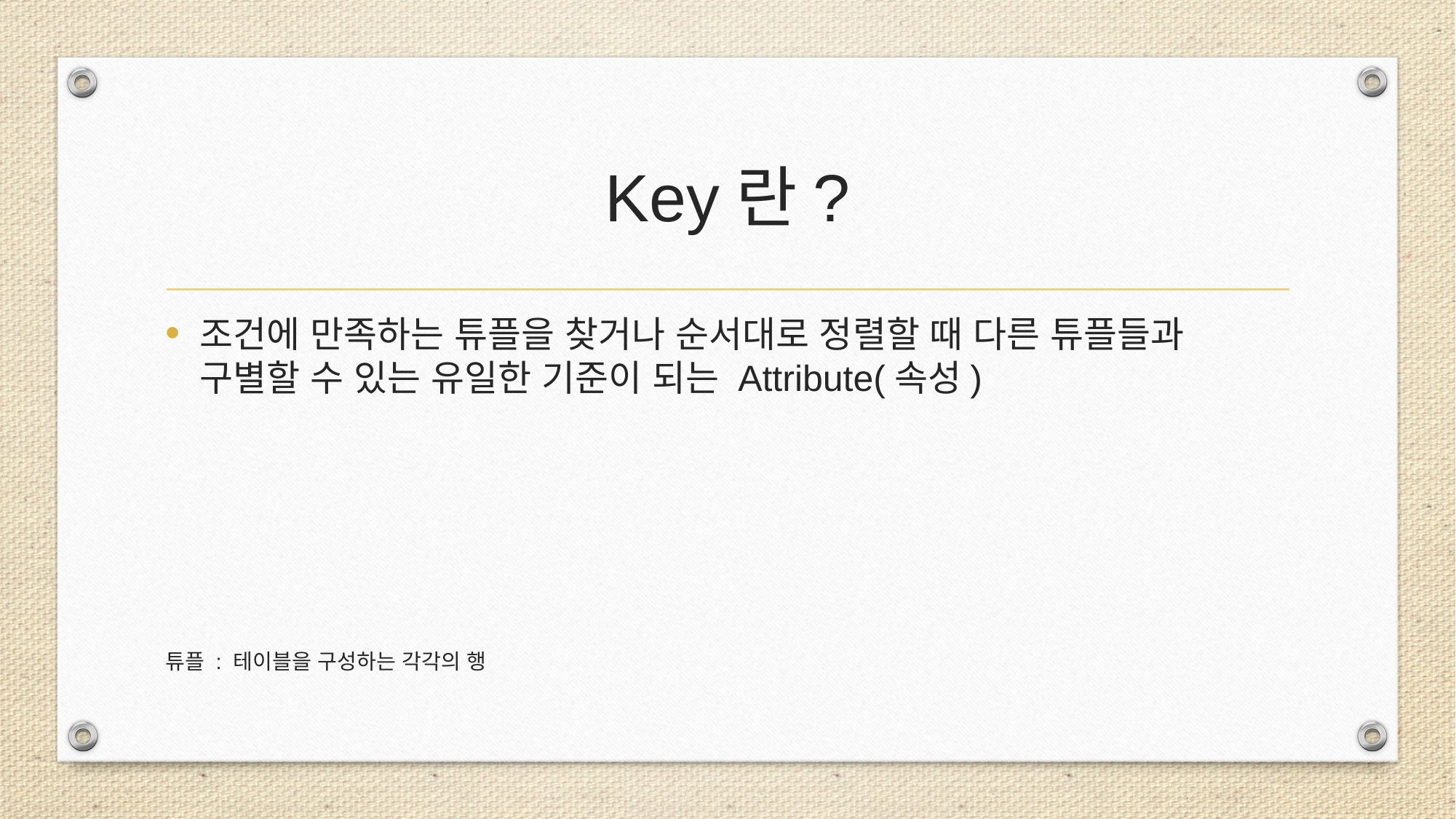

# Key란?
조건에 만족하는 튜플을 찾거나 순서대로 정렬할 때 다른 튜플들과 구별할 수 있는 유일한 기준이 되는 Attribute(속성)

튜플 : 테이블을 구성하는 각각의 행